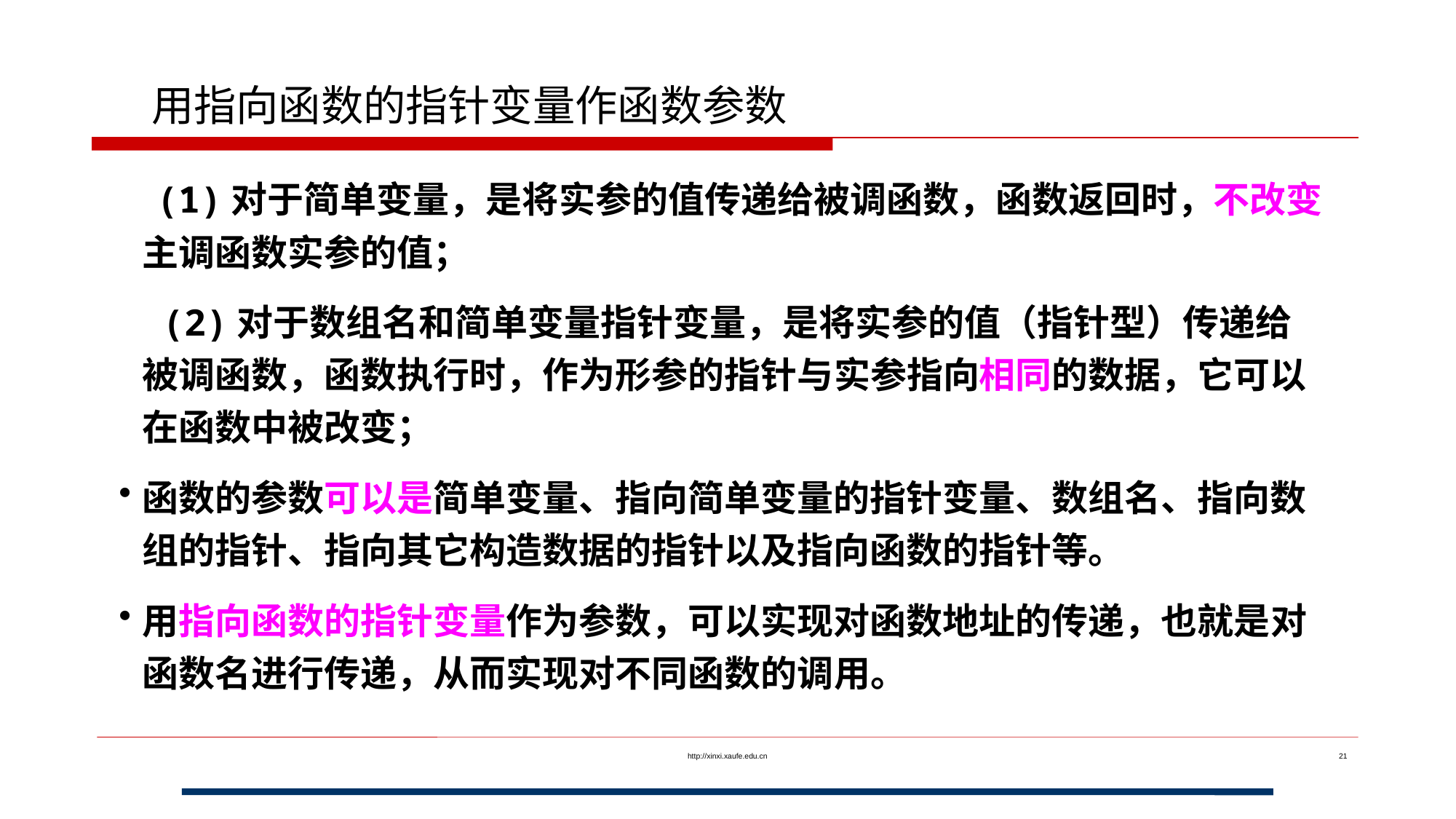

# 用指向函数的指针变量作函数参数
       (1)对于简单变量，是将实参的值传递给被调函数，函数返回时，不改变主调函数实参的值；
  (2)对于数组名和简单变量指针变量，是将实参的值（指针型）传递给被调函数，函数执行时，作为形参的指针与实参指向相同的数据，它可以在函数中被改变；
函数的参数可以是简单变量、指向简单变量的指针变量、数组名、指向数组的指针、指向其它构造数据的指针以及指向函数的指针等。
用指向函数的指针变量作为参数，可以实现对函数地址的传递，也就是对函数名进行传递，从而实现对不同函数的调用。
http://xinxi.xaufe.edu.cn
21